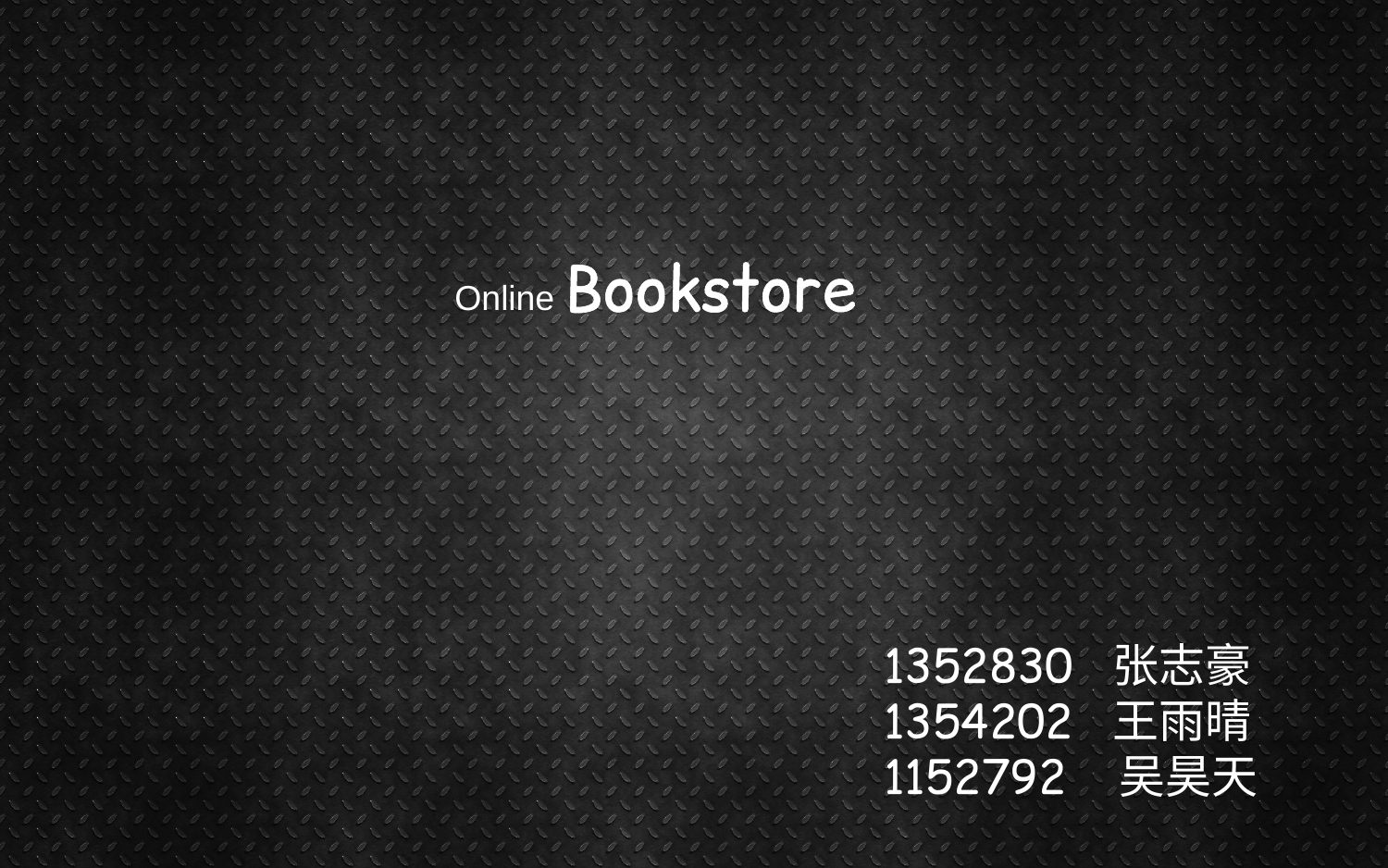

Online Bookstore
1352830  张志豪
1354202  王雨晴
1152792   吴昊天